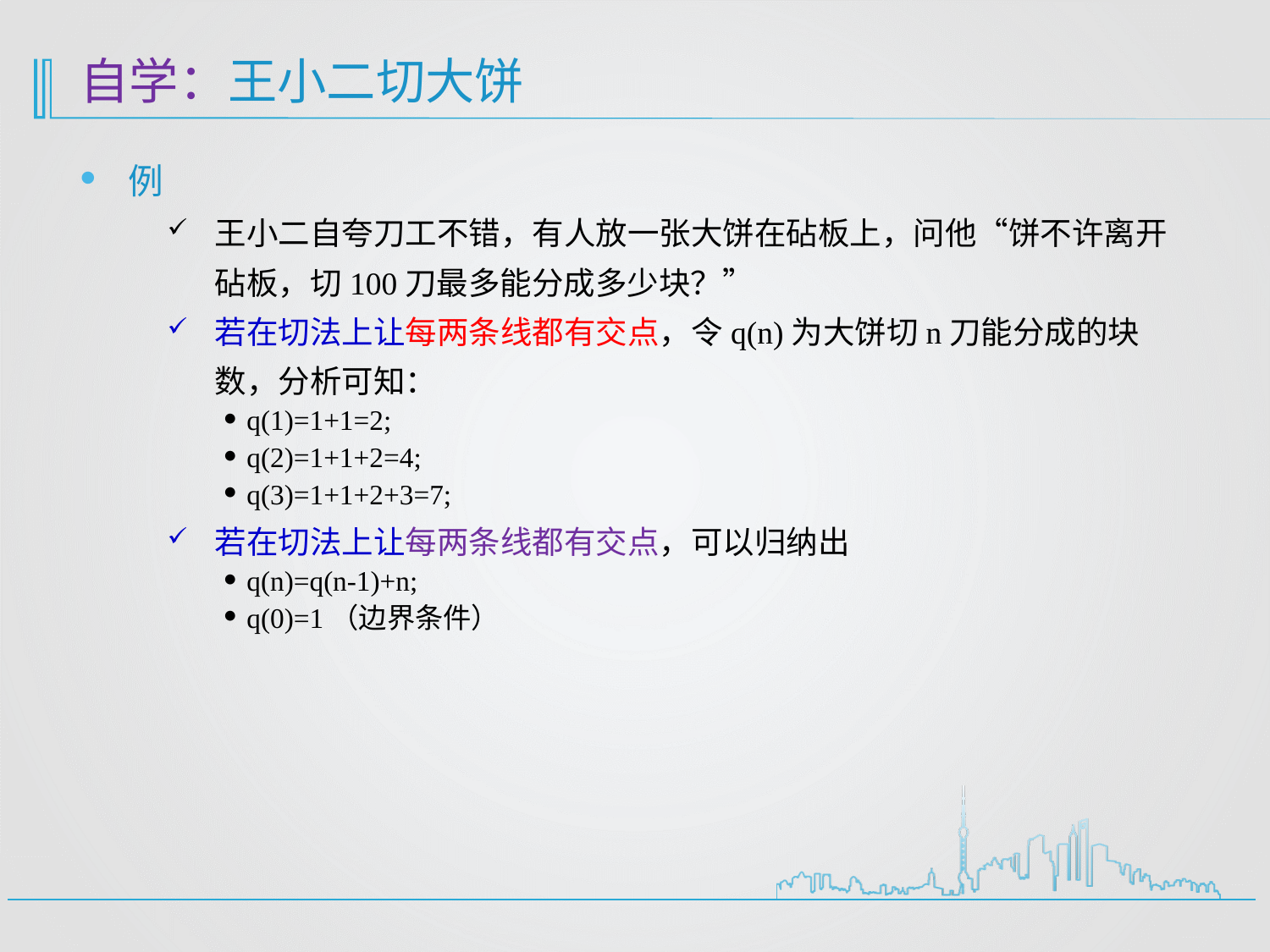

# 自学：王小二切大饼
例
王小二自夸刀工不错，有人放一张大饼在砧板上，问他“饼不许离开砧板，切100刀最多能分成多少块？”
若在切法上让每两条线都有交点，令q(n)为大饼切n刀能分成的块数，分析可知：
q(1)=1+1=2;
q(2)=1+1+2=4;
q(3)=1+1+2+3=7;
若在切法上让每两条线都有交点，可以归纳出
q(n)=q(n-1)+n;
q(0)=1（边界条件）